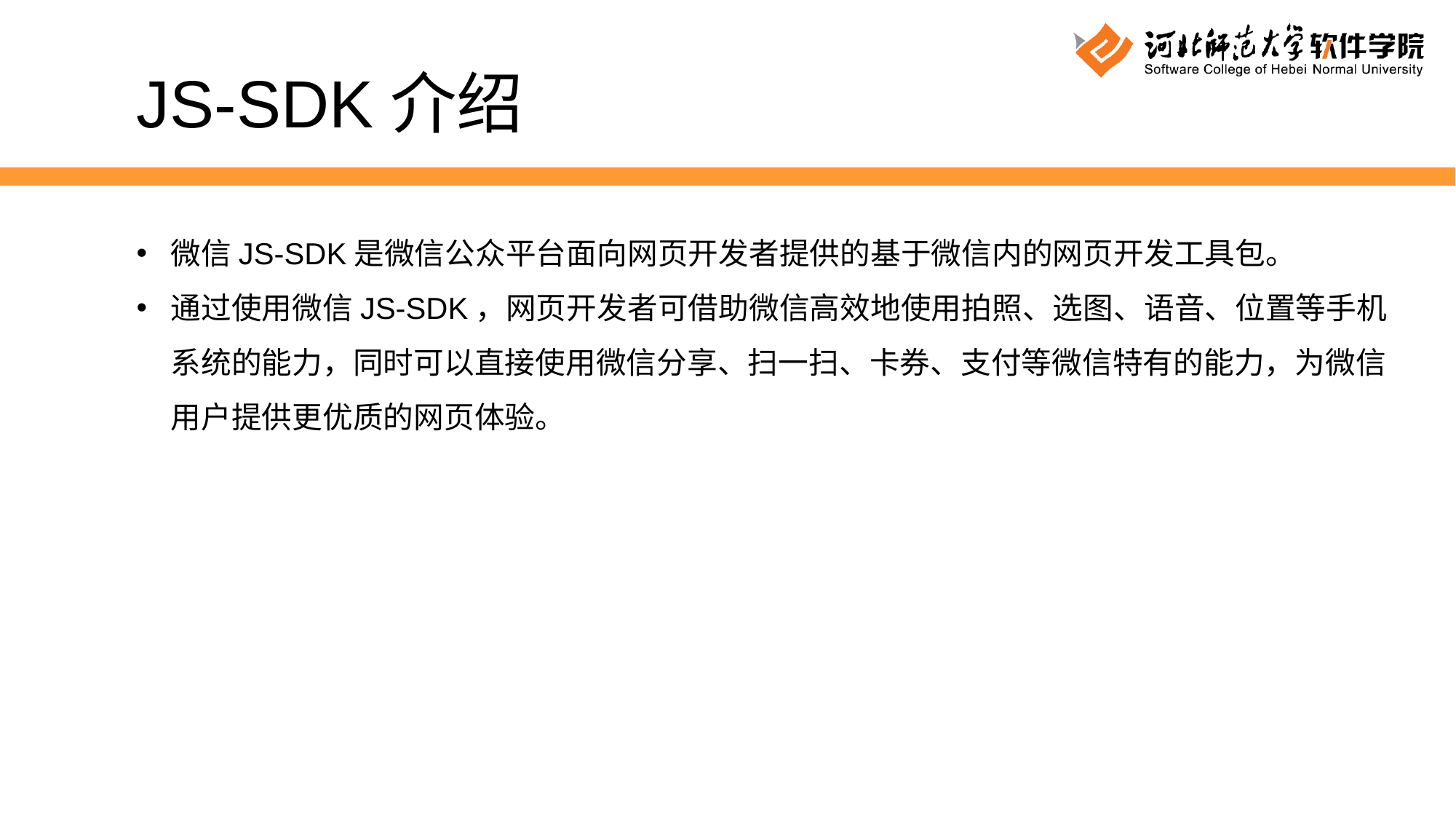

JS-SDK介绍
微信JS-SDK是微信公众平台面向网页开发者提供的基于微信内的网页开发工具包。
通过使用微信JS-SDK，网页开发者可借助微信高效地使用拍照、选图、语音、位置等手机系统的能力，同时可以直接使用微信分享、扫一扫、卡券、支付等微信特有的能力，为微信用户提供更优质的网页体验。